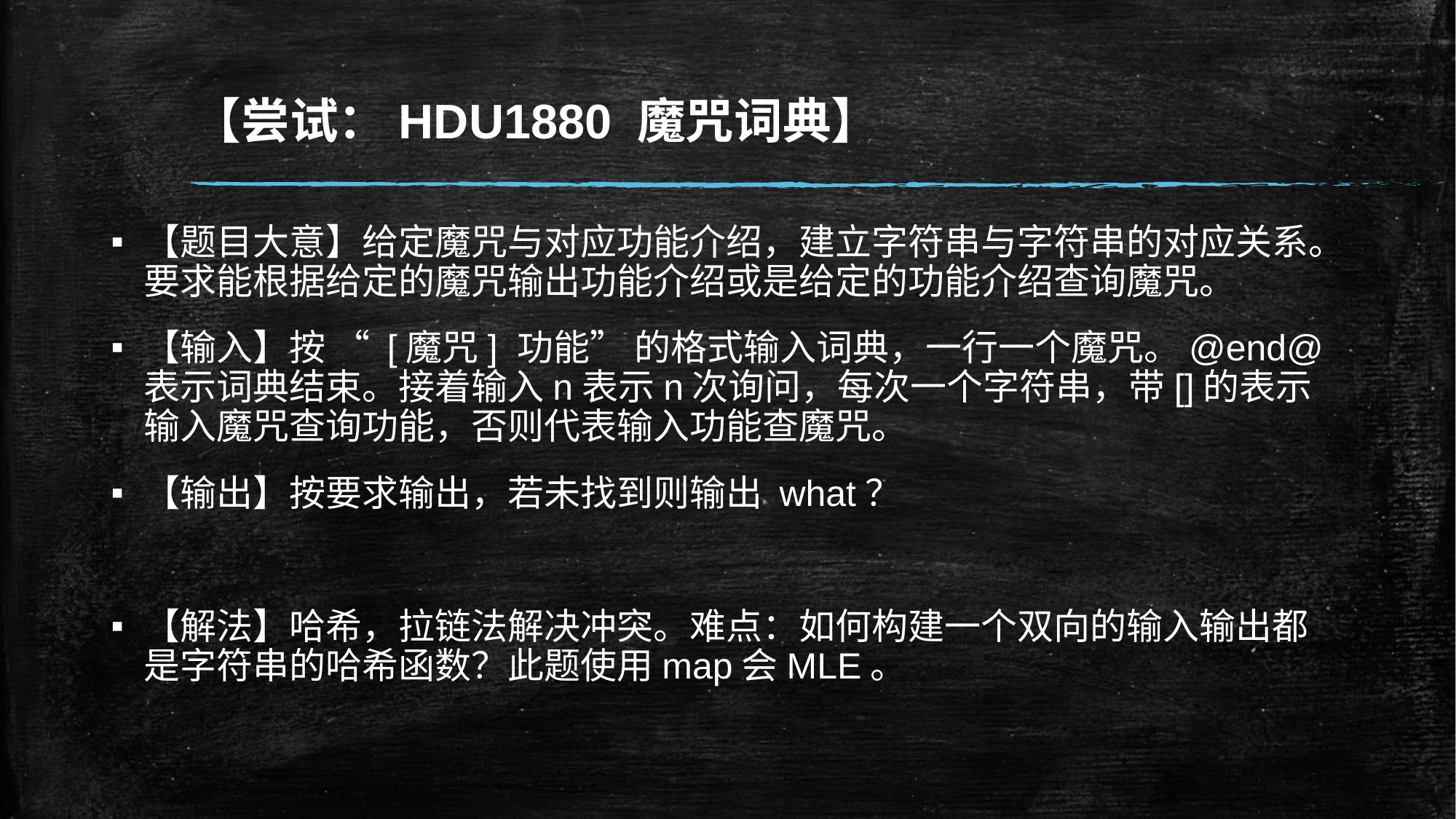

# 【尝试：HDU1880 魔咒词典】
【题目大意】给定魔咒与对应功能介绍，建立字符串与字符串的对应关系。要求能根据给定的魔咒输出功能介绍或是给定的功能介绍查询魔咒。
【输入】按 “ [魔咒] 功能” 的格式输入词典，一行一个魔咒。@end@表示词典结束。接着输入n表示n次询问，每次一个字符串，带[]的表示输入魔咒查询功能，否则代表输入功能查魔咒。
【输出】按要求输出，若未找到则输出 what？

【解法】哈希，拉链法解决冲突。难点：如何构建一个双向的输入输出都是字符串的哈希函数？此题使用map会MLE。